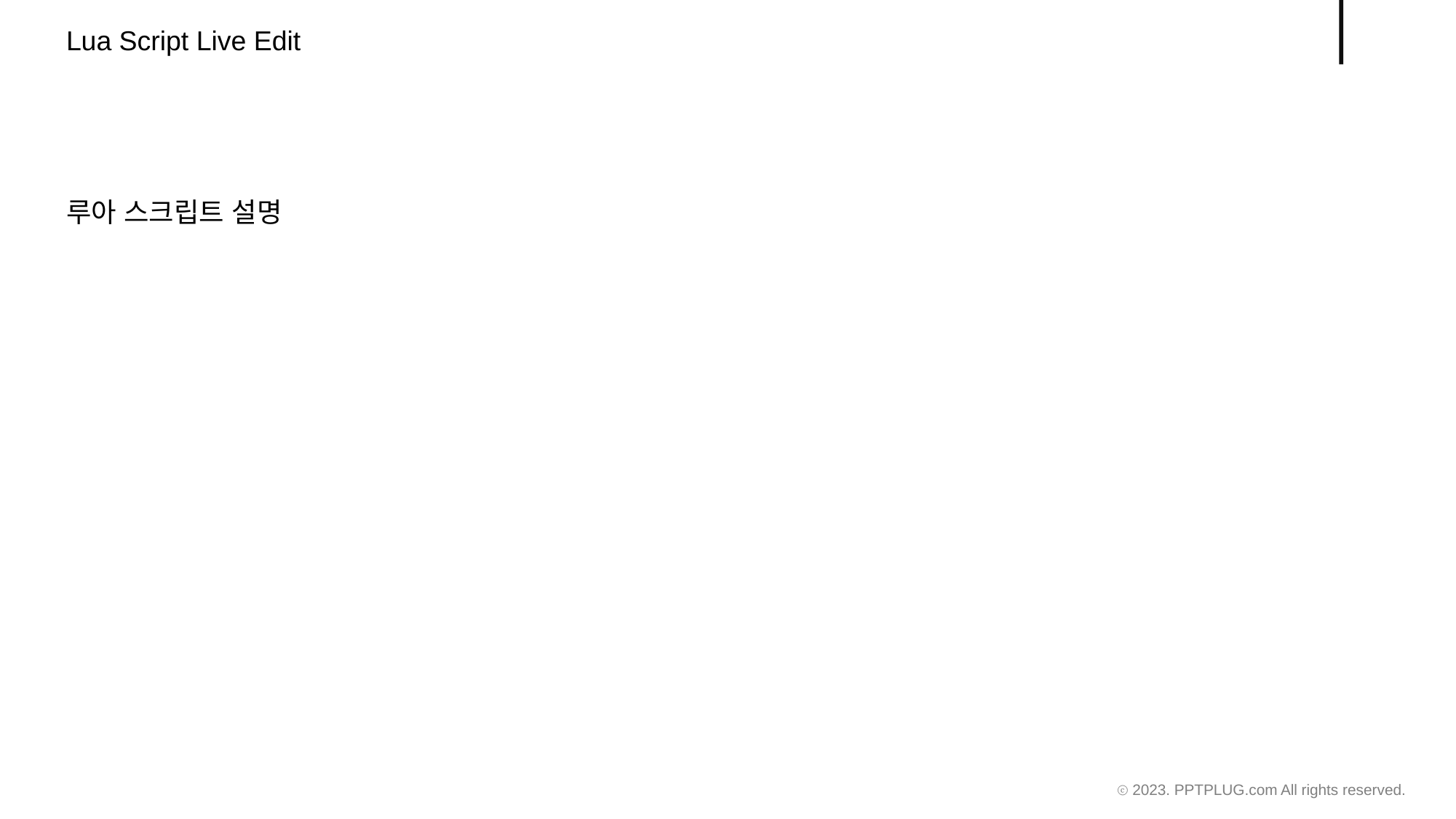

Lua Script Live Edit
루아 스크립트 설명